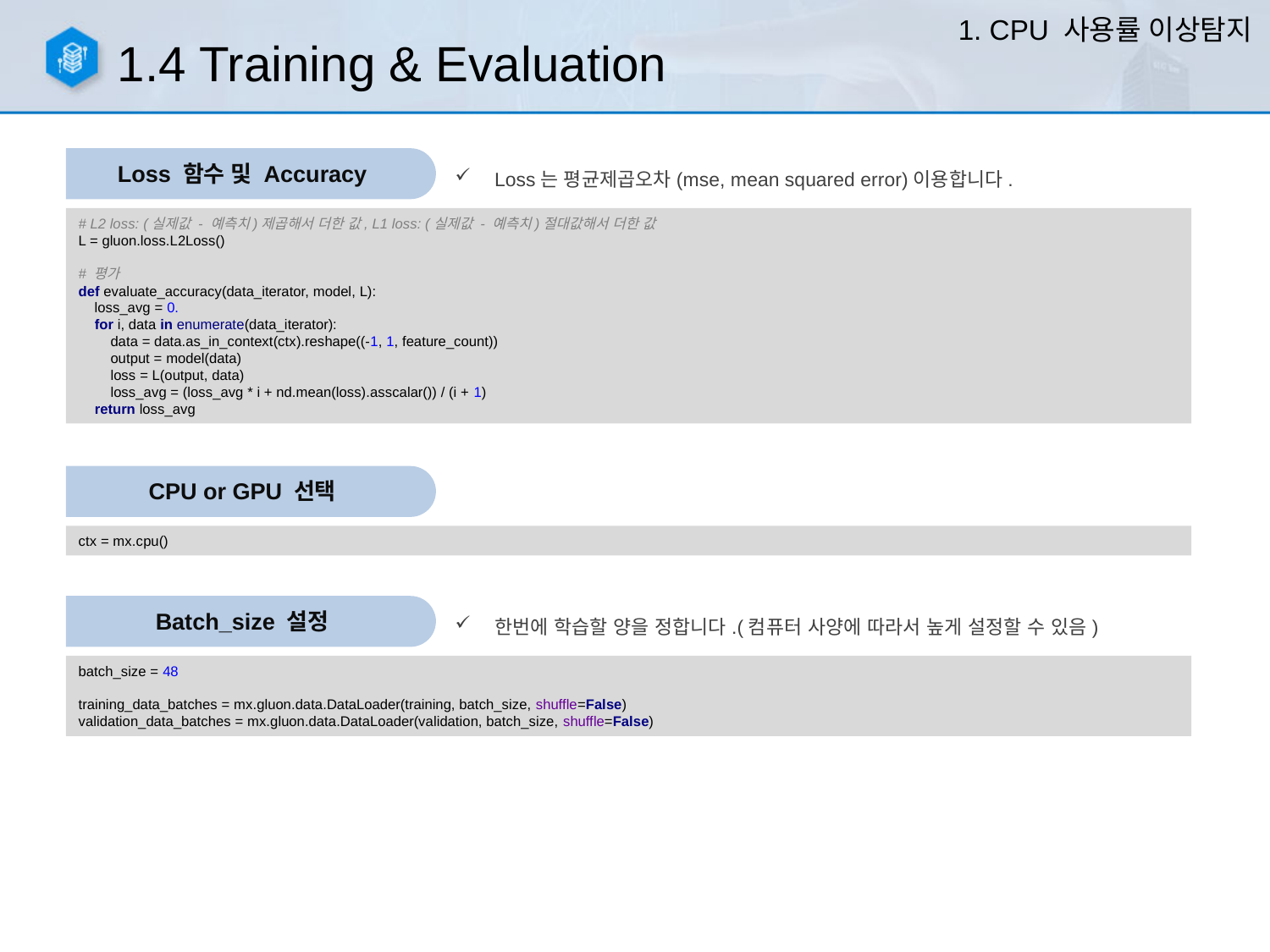

1. CPU 사용률 이상탐지
1.4 Training & Evaluation

Loss 함수 및 Accuracy
Loss는 평균제곱오차(mse, mean squared error)이용합니다.
# L2 loss: (실제값 - 예측치)제곱해서 더한 값, L1 loss: (실제값 - 예측치)절대값해서 더한 값
L = gluon.loss.L2Loss()
# 평가 def evaluate_accuracy(data_iterator, model, L): loss_avg = 0. for i, data in enumerate(data_iterator): data = data.as_in_context(ctx).reshape((-1, 1, feature_count)) output = model(data) loss = L(output, data) loss_avg = (loss_avg * i + nd.mean(loss).asscalar()) / (i + 1) return loss_avg

CPU or GPU 선택
ctx = mx.cpu()

Batch_size 설정
한번에 학습할 양을 정합니다.(컴퓨터 사양에 따라서 높게 설정할 수 있음)
batch_size = 48
training_data_batches = mx.gluon.data.DataLoader(training, batch_size, shuffle=False)
validation_data_batches = mx.gluon.data.DataLoader(validation, batch_size, shuffle=False)